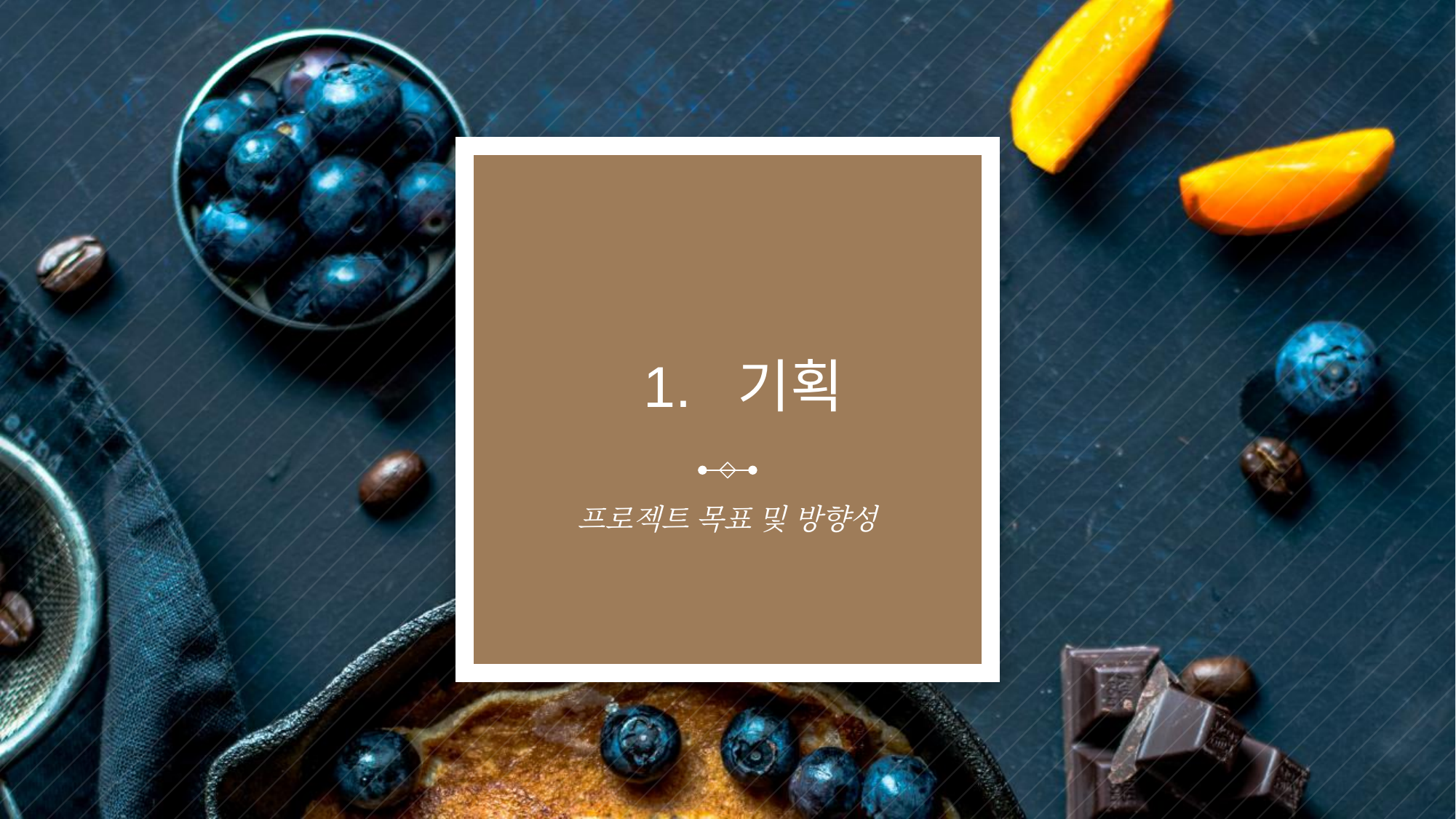

# 1.  기획
프로젝트 목표 및 방향성